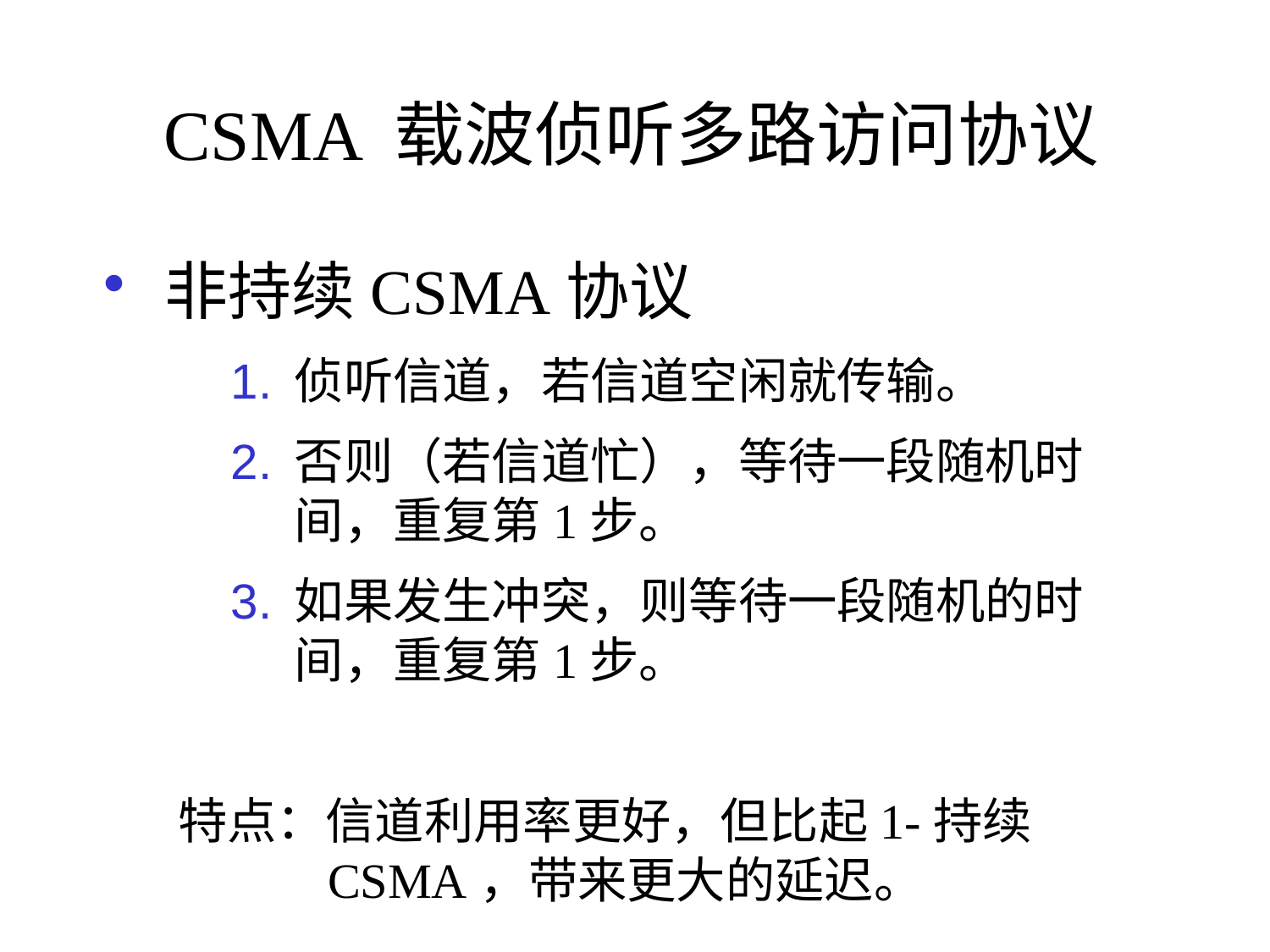

CSMA 载波侦听多路访问协议
非持续CSMA协议
侦听信道，若信道空闲就传输。
否则（若信道忙），等待一段随机时间，重复第1步。
如果发生冲突，则等待一段随机的时间，重复第1步。

特点：信道利用率更好，但比起1-持续CSMA，带来更大的延迟。